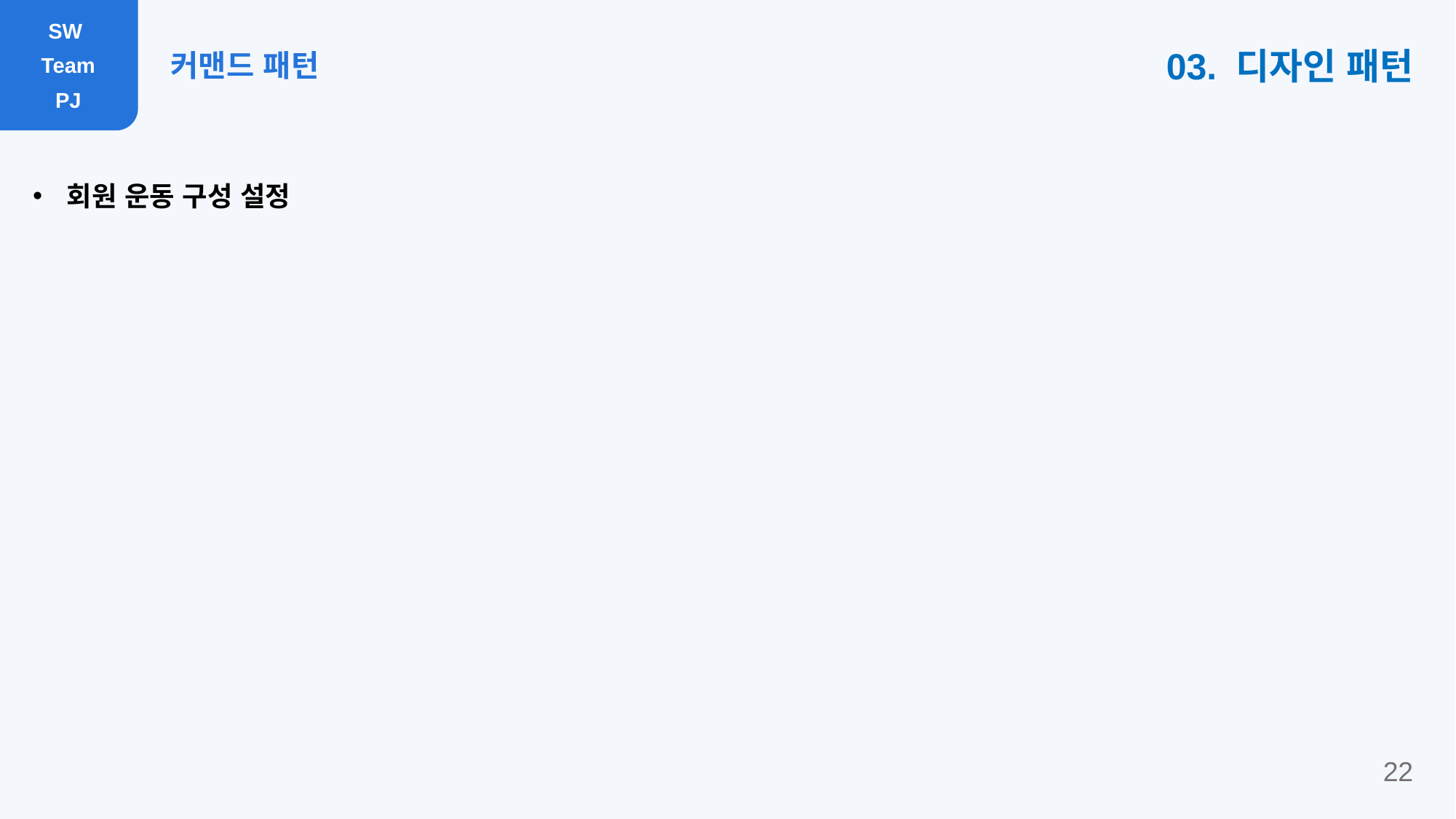

SW
 Team
PJ
03. 디자인 패턴
커맨드 패턴
회원 운동 구성 설정

22